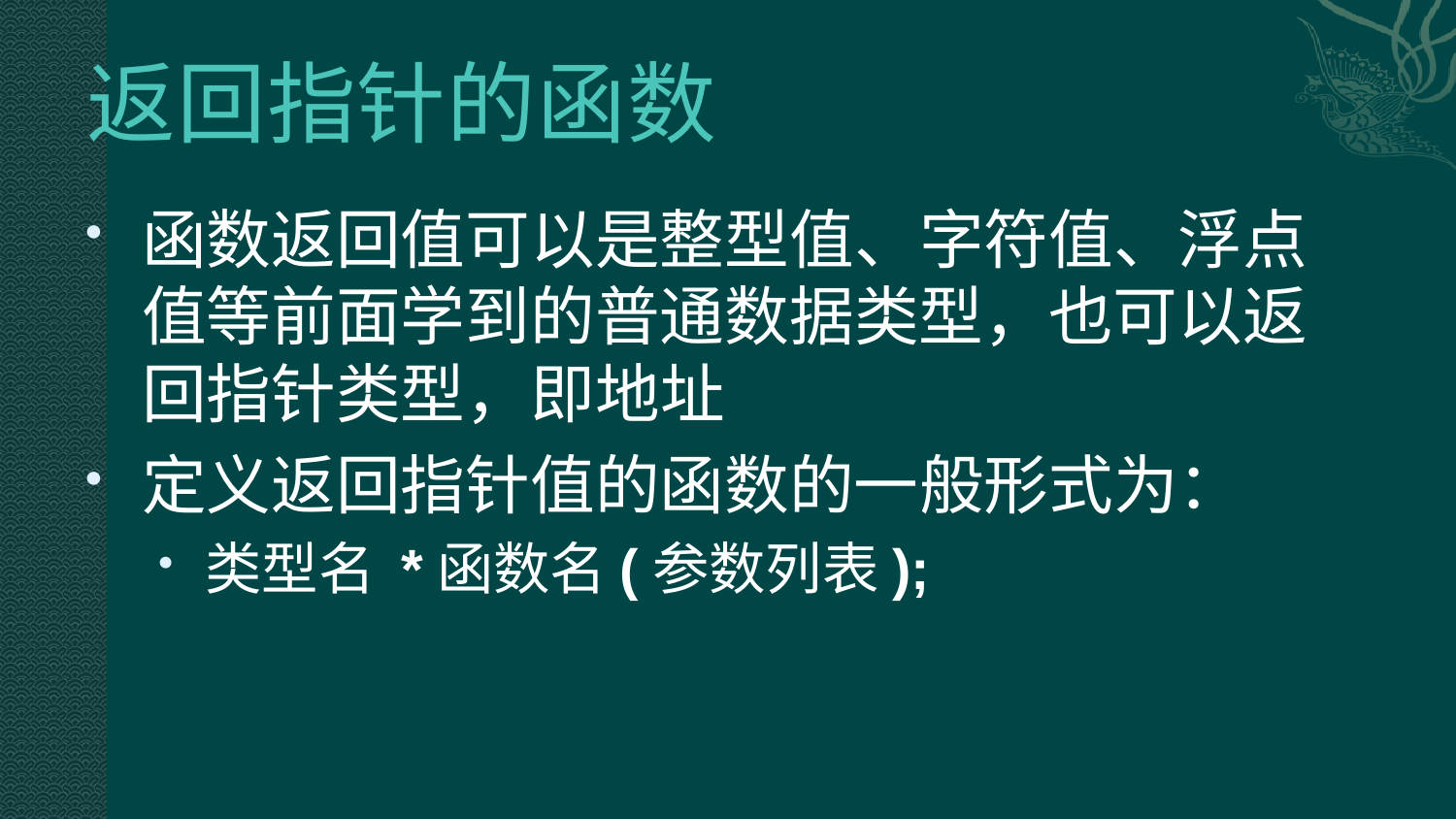

# 返回指针的函数
函数返回值可以是整型值、字符值、浮点值等前面学到的普通数据类型，也可以返回指针类型，即地址
定义返回指针值的函数的一般形式为：
类型名 *函数名(参数列表);